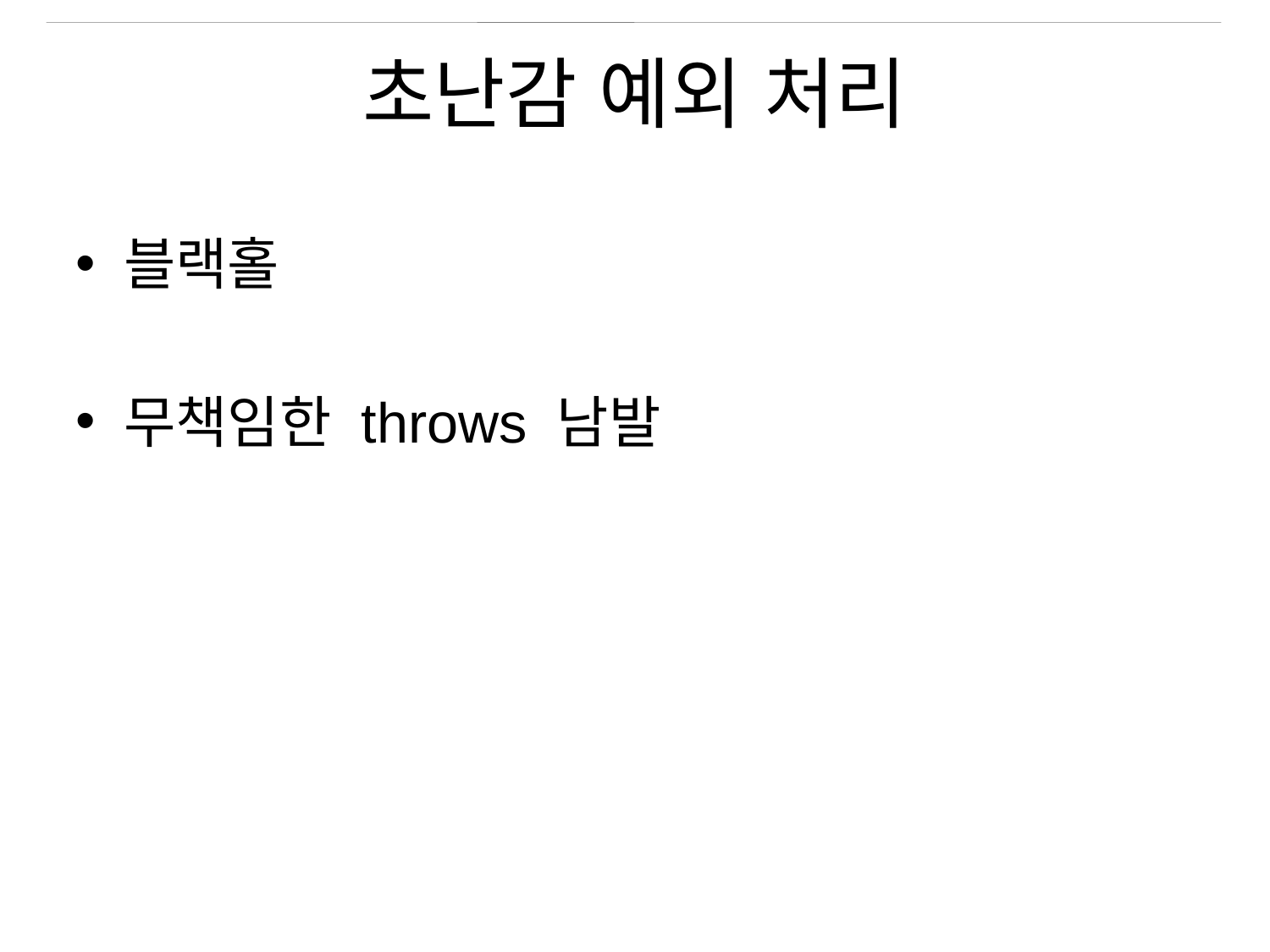

# 초난감 예외 처리
블랙홀

무책임한 throws 남발